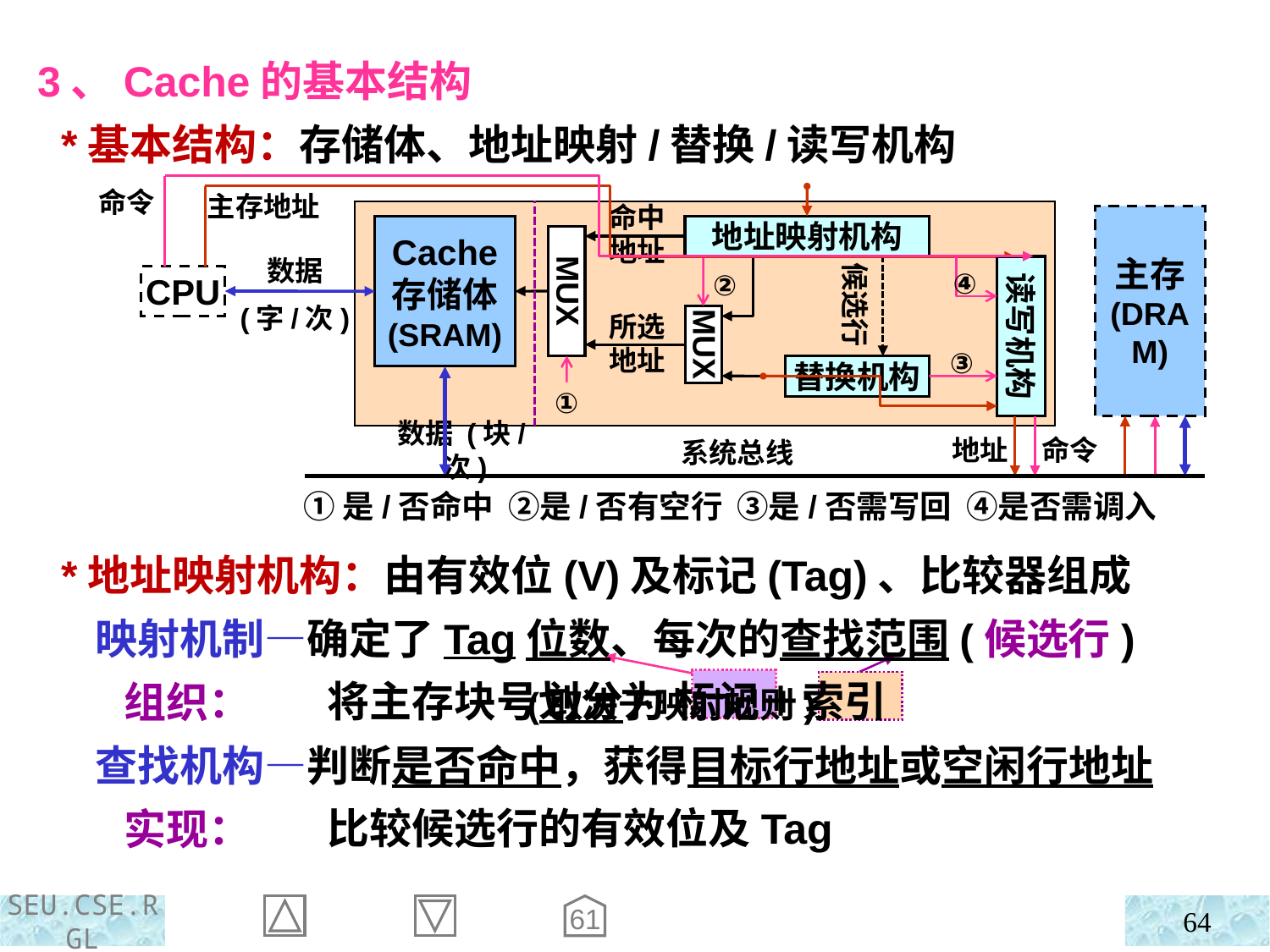

3、Cache的基本结构
  *基本结构：存储体、地址映射/替换/读写机构
主存地址
命令

命中
地址
主存
(DRAM)
Cache
存储体
(SRAM)
地址映射机构
数据
(字/次)
候选行
读写机构
④
②
CPU
MUX
所选
地址
MUX
③
替换机构
①
命令
地址
系统总线
数据 (块/次)
①是/否命中  ②是/否有空行  ③是/否需写回  ④是否需调入
  *地址映射机构：由有效位(V)及标记(Tag)、比较器组成
     映射机制—确定了Tag位数、每次的查找范围(候选行)
        组织：                            (取决于映射规则)
     查找机构—判断是否命中，获得目标行地址或空闲行地址
        实现：
将主存块号划分为 标记＋索引

比较候选行的有效位及Tag

61
64